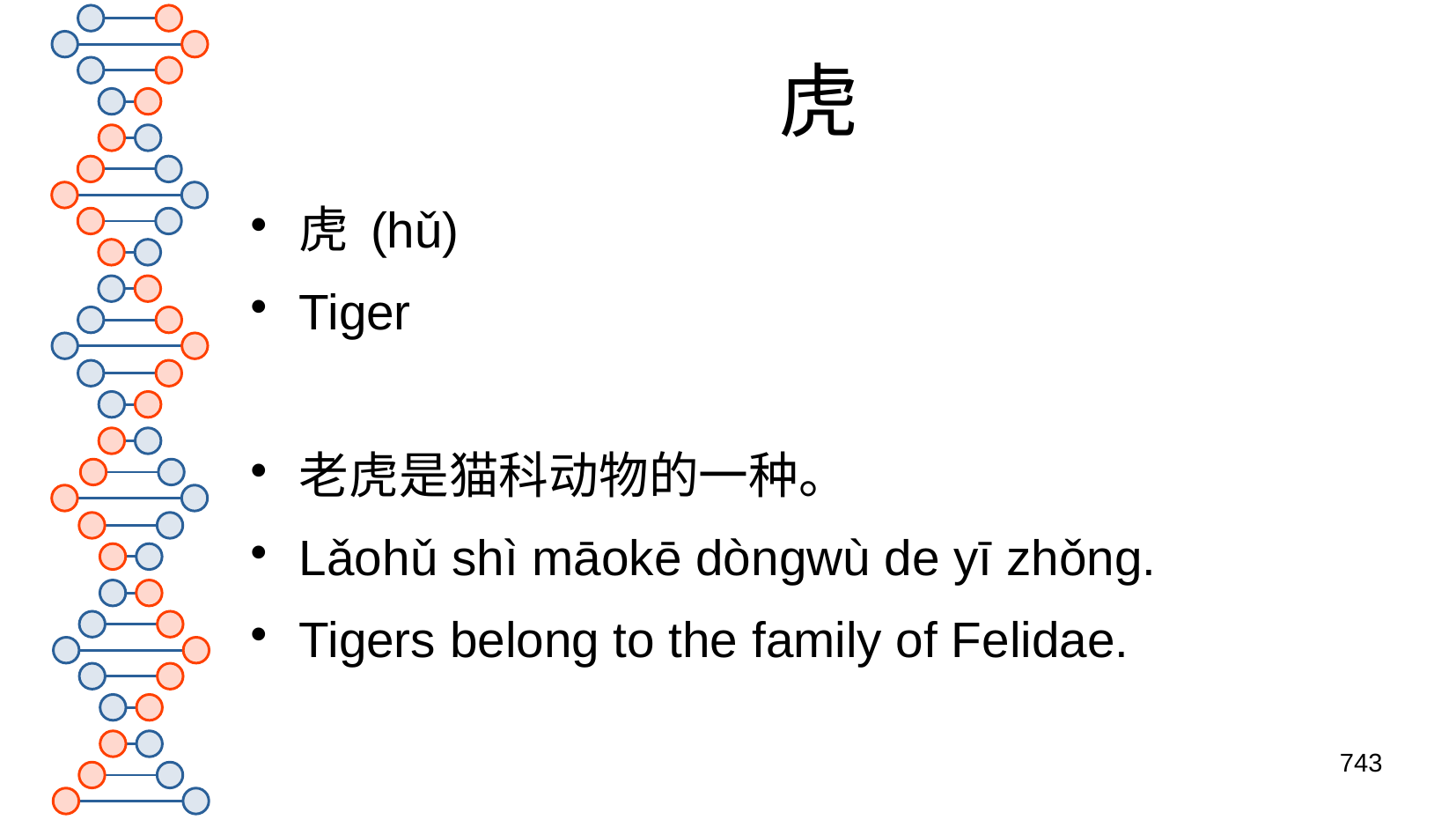

# 虎
虎 (hǔ)
Tiger

老虎是猫科动物的一种。
Lǎohǔ shì māokē dòngwù de yī zhǒng.
Tigers belong to the family of Felidae.

743